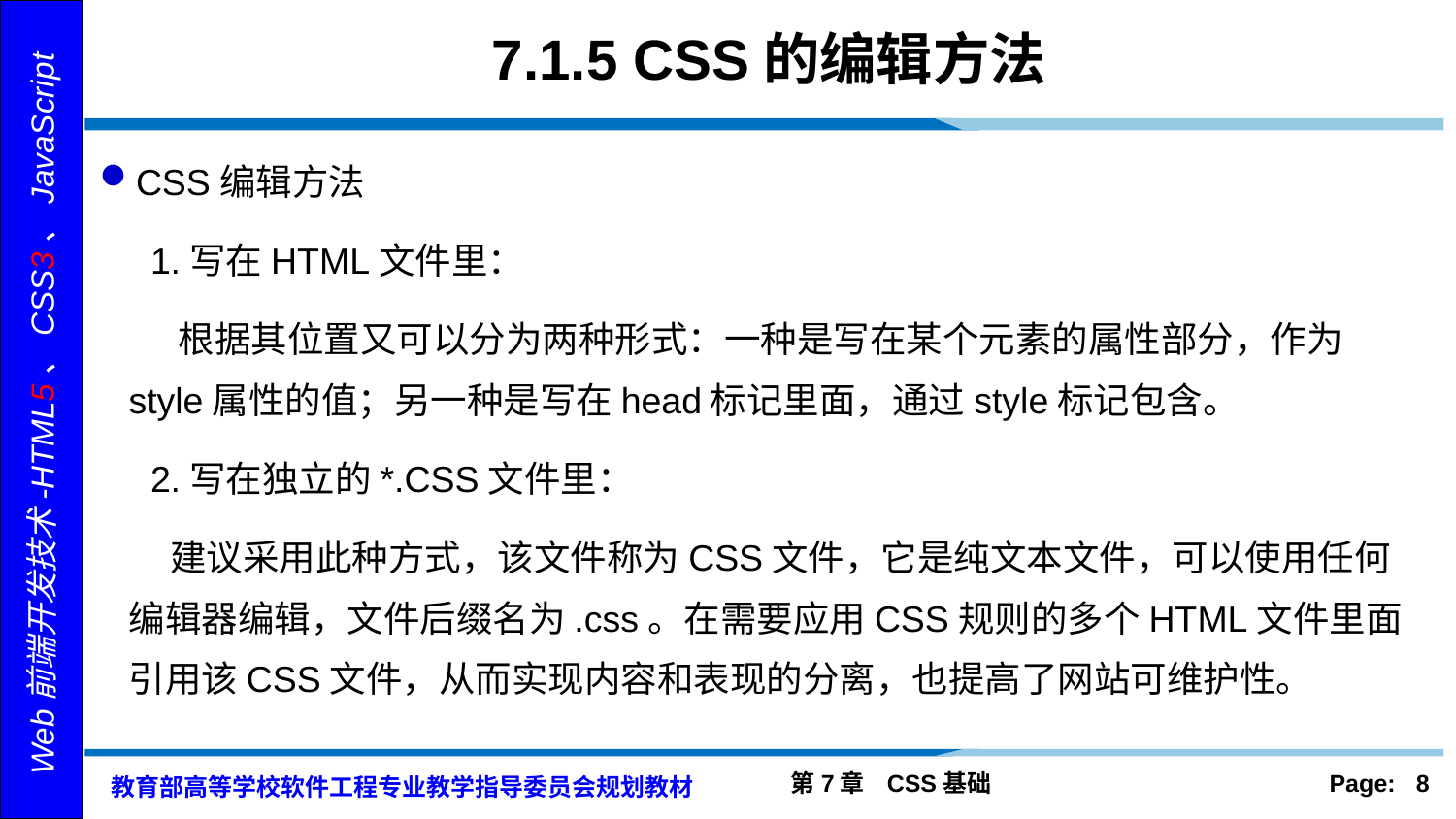

# 7.1.5 CSS的编辑方法
CSS编辑方法
     1.写在HTML文件里：
	     根据其位置又可以分为两种形式：一种是写在某个元素的属性部分，作为style属性的值；另一种是写在head标记里面，通过style标记包含。
     2.写在独立的*.CSS文件里：
	    建议采用此种方式，该文件称为CSS文件，它是纯文本文件，可以使用任何编辑器编辑，文件后缀名为.css。在需要应用CSS规则的多个HTML文件里面引用该CSS文件，从而实现内容和表现的分离，也提高了网站可维护性。